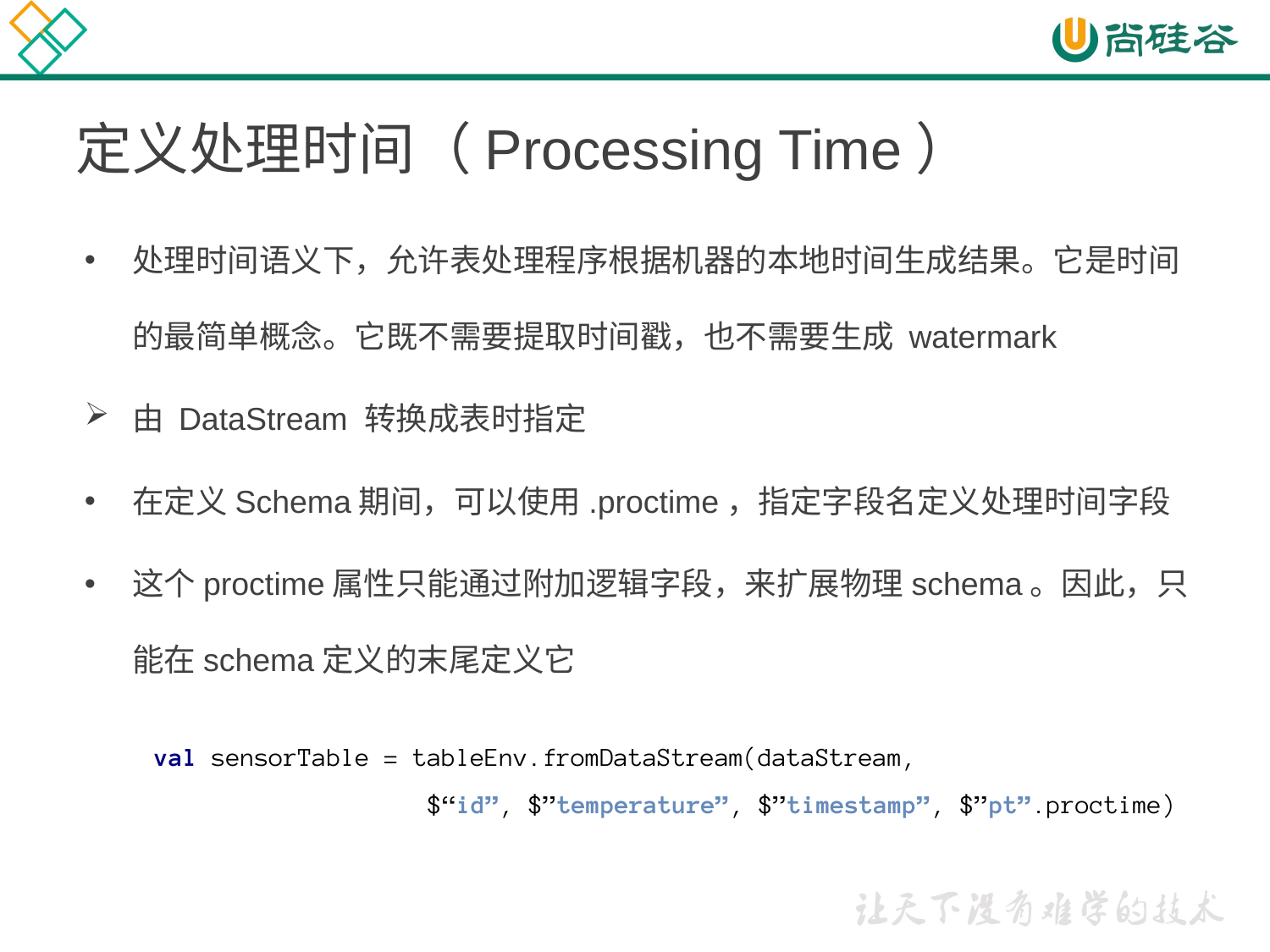

定义处理时间（Processing Time）
处理时间语义下，允许表处理程序根据机器的本地时间生成结果。它是时间的最简单概念。它既不需要提取时间戳，也不需要生成 watermark
由 DataStream 转换成表时指定
在定义Schema期间，可以使用.proctime，指定字段名定义处理时间字段
这个proctime属性只能通过附加逻辑字段，来扩展物理schema。因此，只能在schema定义的末尾定义它
val sensorTable = tableEnv.fromDataStream(dataStream,
                   $“id”, $”temperature”, $”timestamp”, $”pt”.proctime)